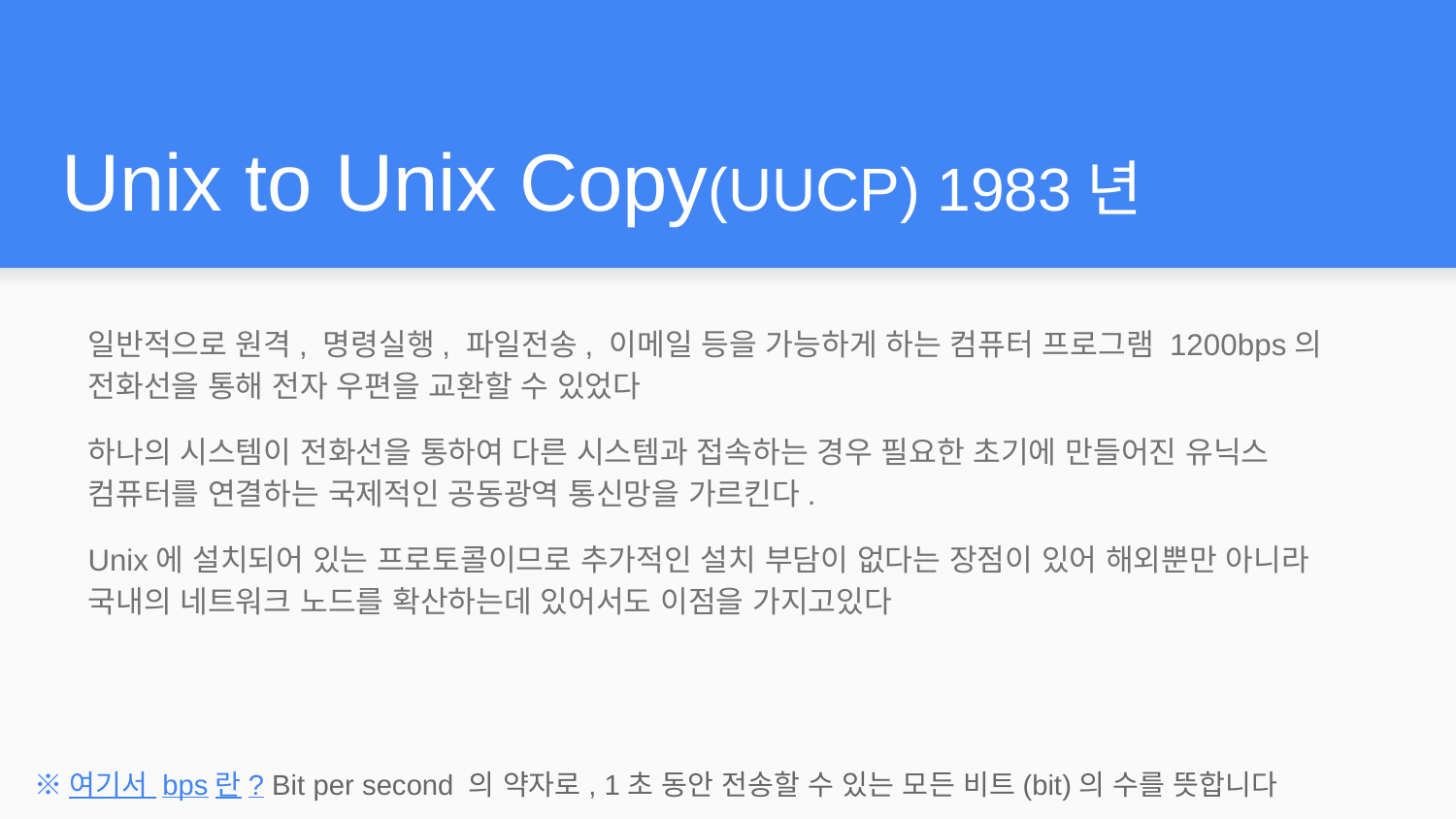

# Unix to Unix Copy(UUCP) 1983년
일반적으로 원격, 명령실행, 파일전송, 이메일 등을 가능하게 하는 컴퓨터 프로그램 1200bps의 전화선을 통해 전자 우편을 교환할 수 있었다
하나의 시스템이 전화선을 통하여 다른 시스템과 접속하는 경우 필요한 초기에 만들어진 유닉스 컴퓨터를 연결하는 국제적인 공동광역 통신망을 가르킨다.
Unix에 설치되어 있는 프로토콜이므로 추가적인 설치 부담이 없다는 장점이 있어 해외뿐만 아니라 국내의 네트워크 노드를 확산하는데 있어서도 이점을 가지고있다
 ※여기서 bps란? Bit per second 의 약자로, 1초 동안 전송할 수 있는 모든 비트(bit)의 수를 뜻합니다